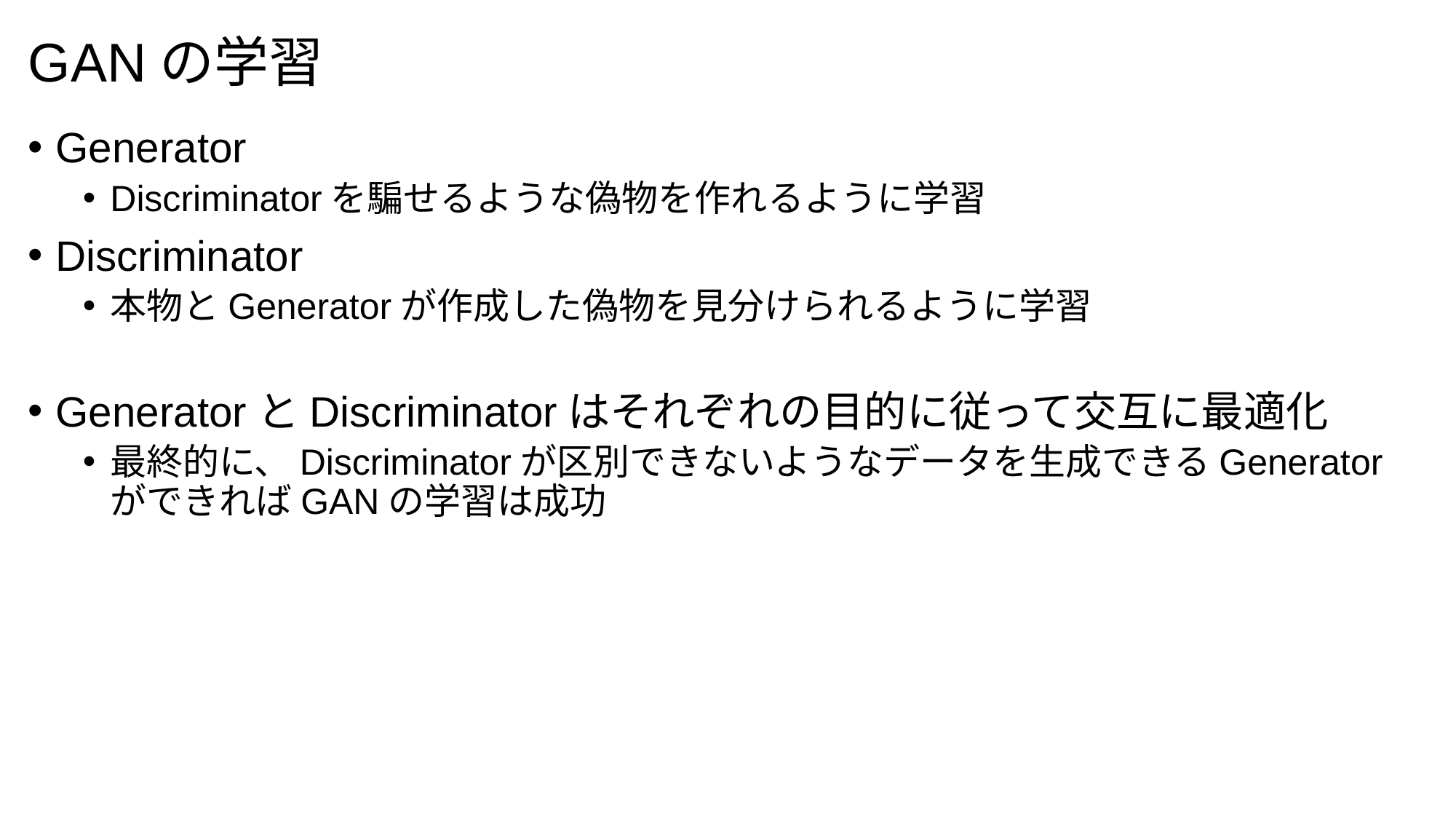

# GANの学習
Generator
Discriminatorを騙せるような偽物を作れるように学習
Discriminator
本物とGeneratorが作成した偽物を見分けられるように学習

GeneratorとDiscriminatorはそれぞれの目的に従って交互に最適化
最終的に、Discriminatorが区別できないようなデータを生成できるGeneratorができればGANの学習は成功